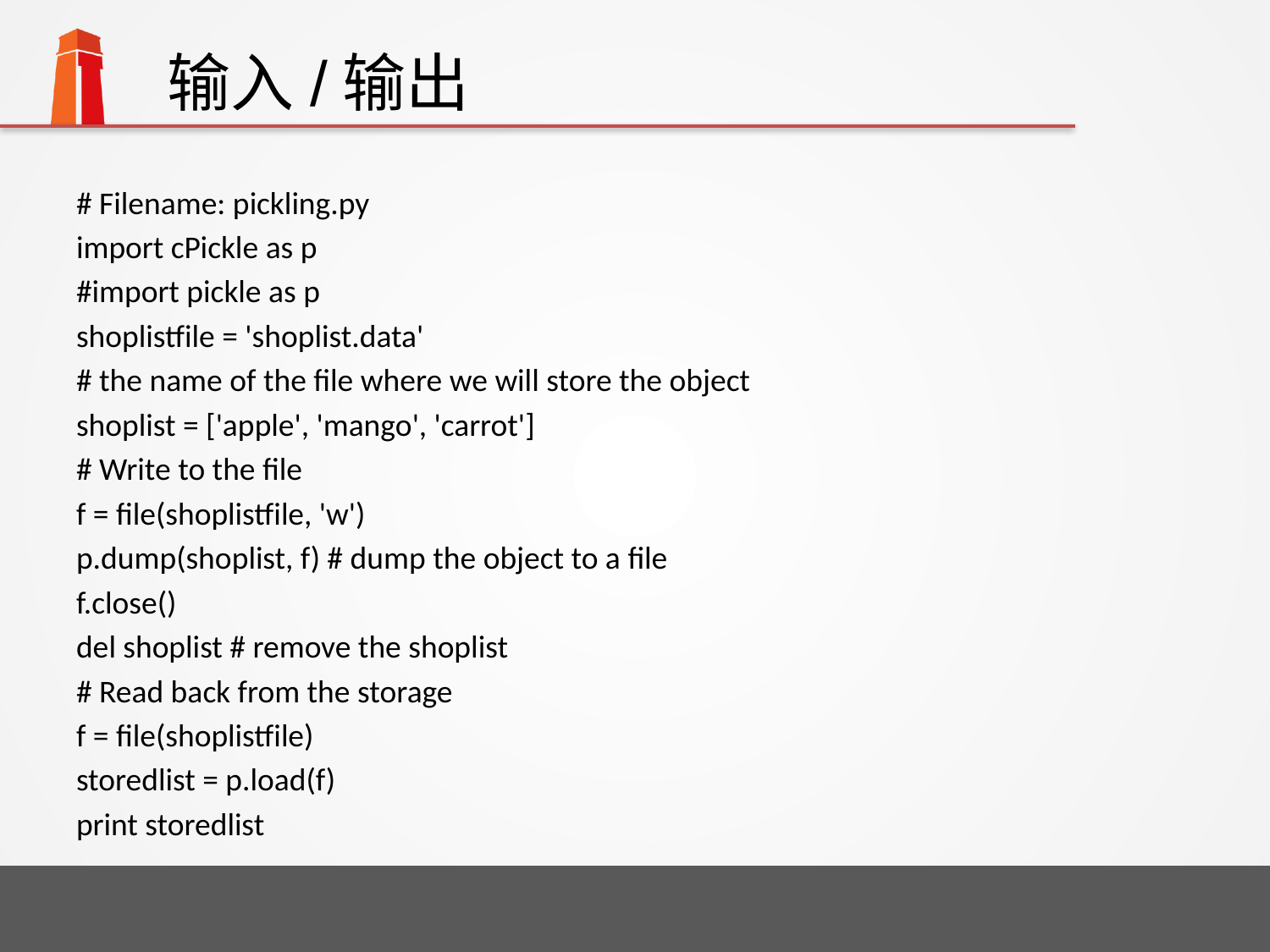

# 输入/输出
# Filename: pickling.py
import cPickle as p
#import pickle as p
shoplistfile = 'shoplist.data'
# the name of the file where we will store the object
shoplist = ['apple', 'mango', 'carrot']
# Write to the file
f = file(shoplistfile, 'w')
p.dump(shoplist, f) # dump the object to a file
f.close()
del shoplist # remove the shoplist
# Read back from the storage
f = file(shoplistfile)
storedlist = p.load(f)
print storedlist